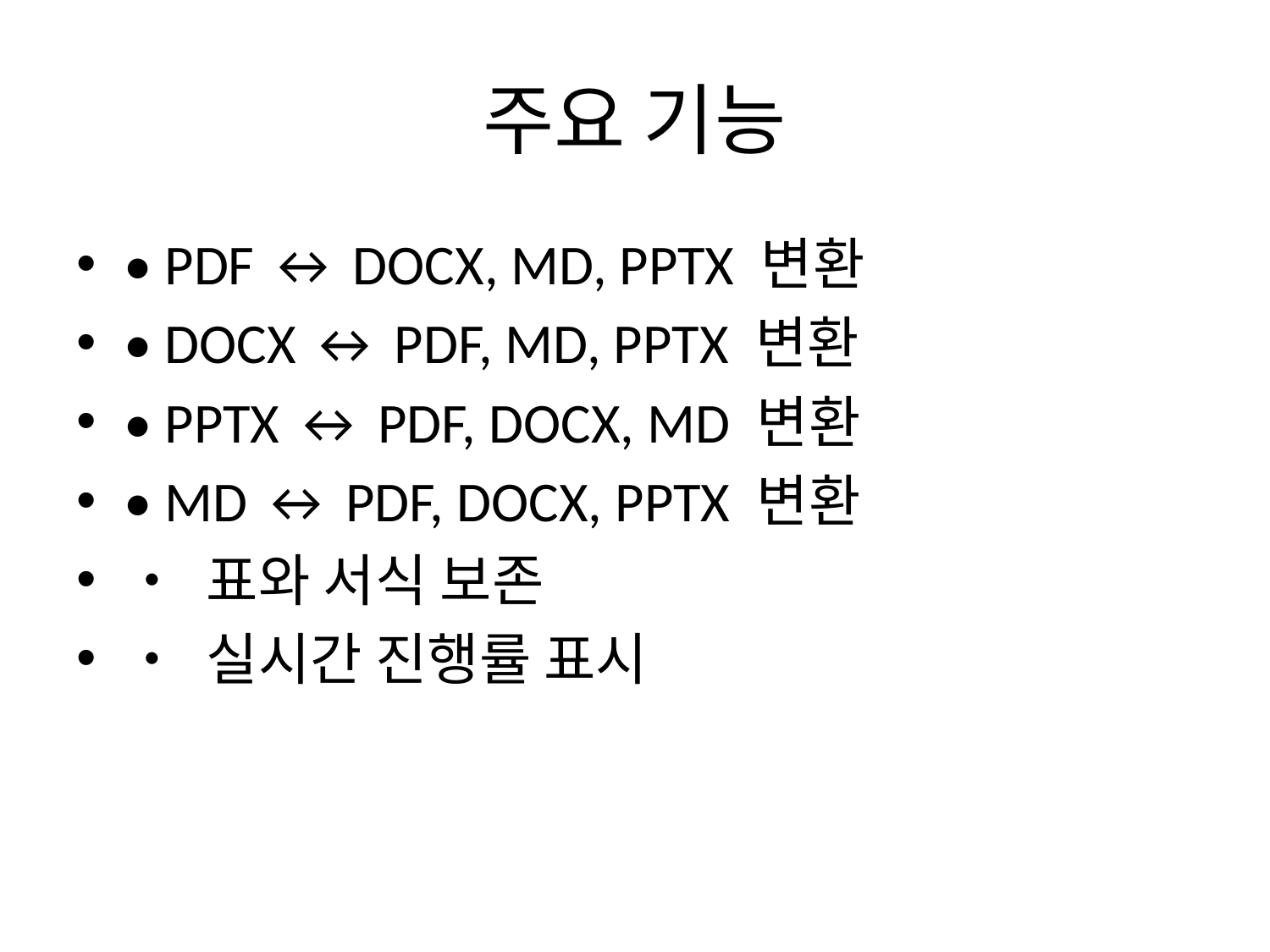

# 주요 기능
• PDF ↔ DOCX, MD, PPTX 변환
• DOCX ↔ PDF, MD, PPTX 변환
• PPTX ↔ PDF, DOCX, MD 변환
• MD ↔ PDF, DOCX, PPTX 변환
• 표와 서식 보존
• 실시간 진행률 표시